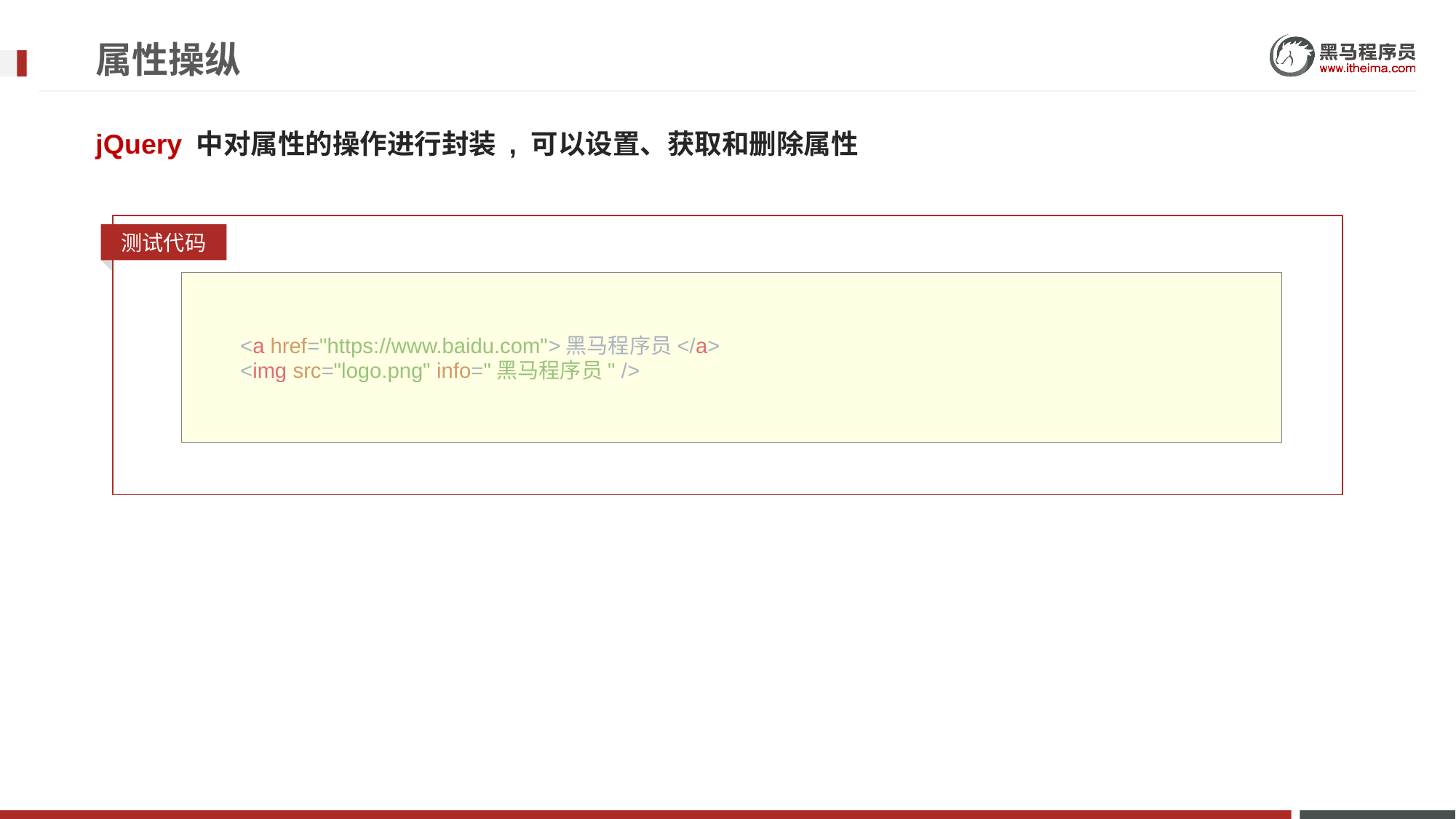

# 属性操纵
jQuery 中对属性的操作进行封装 , 可以设置、获取和删除属性

测试代码

    <a href="https://www.baidu.com">黑马程序员</a>
    <img src="logo.png" info="黑马程序员" />